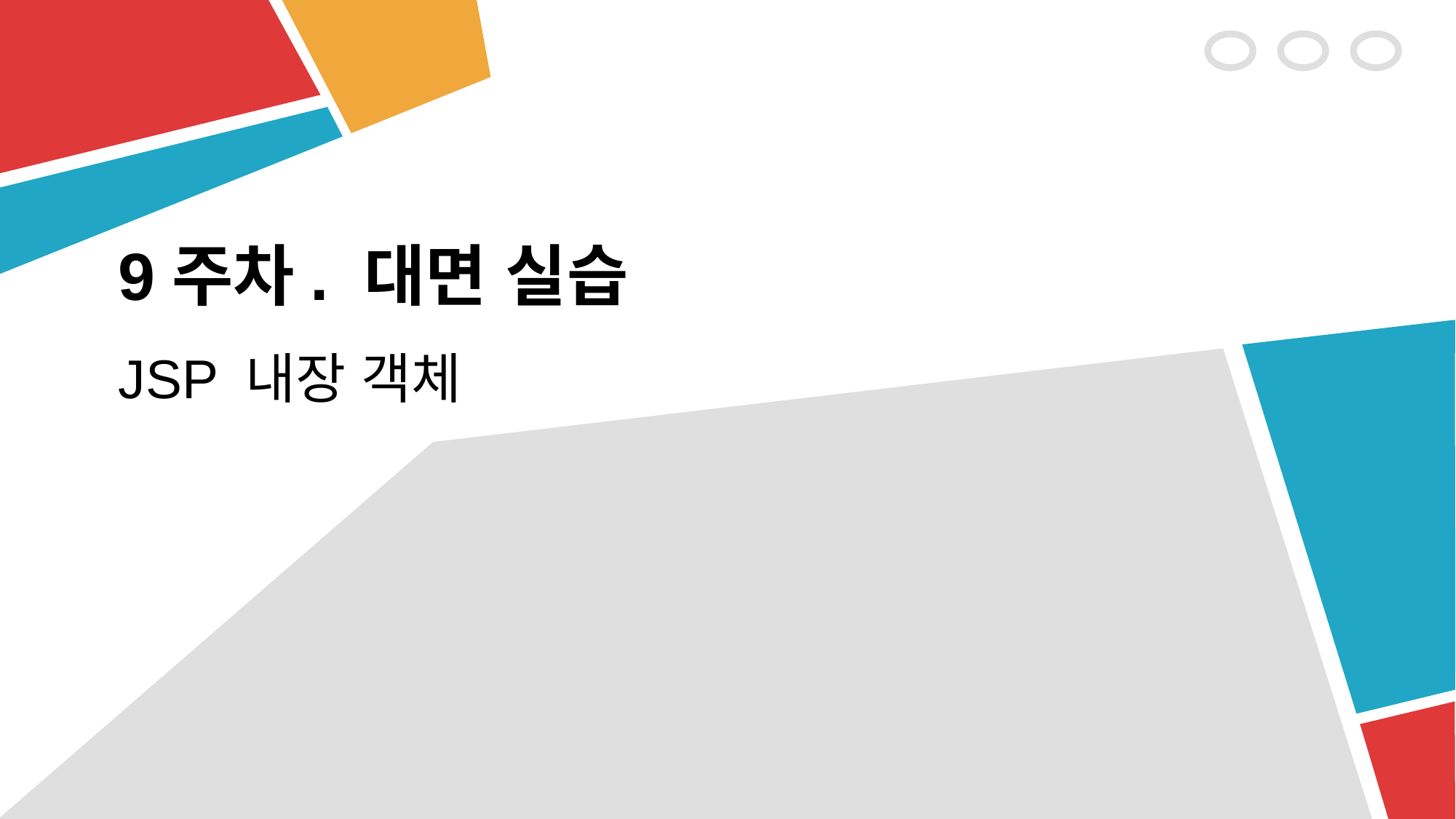

# 9주차. 대면 실습
JSP 내장 객체